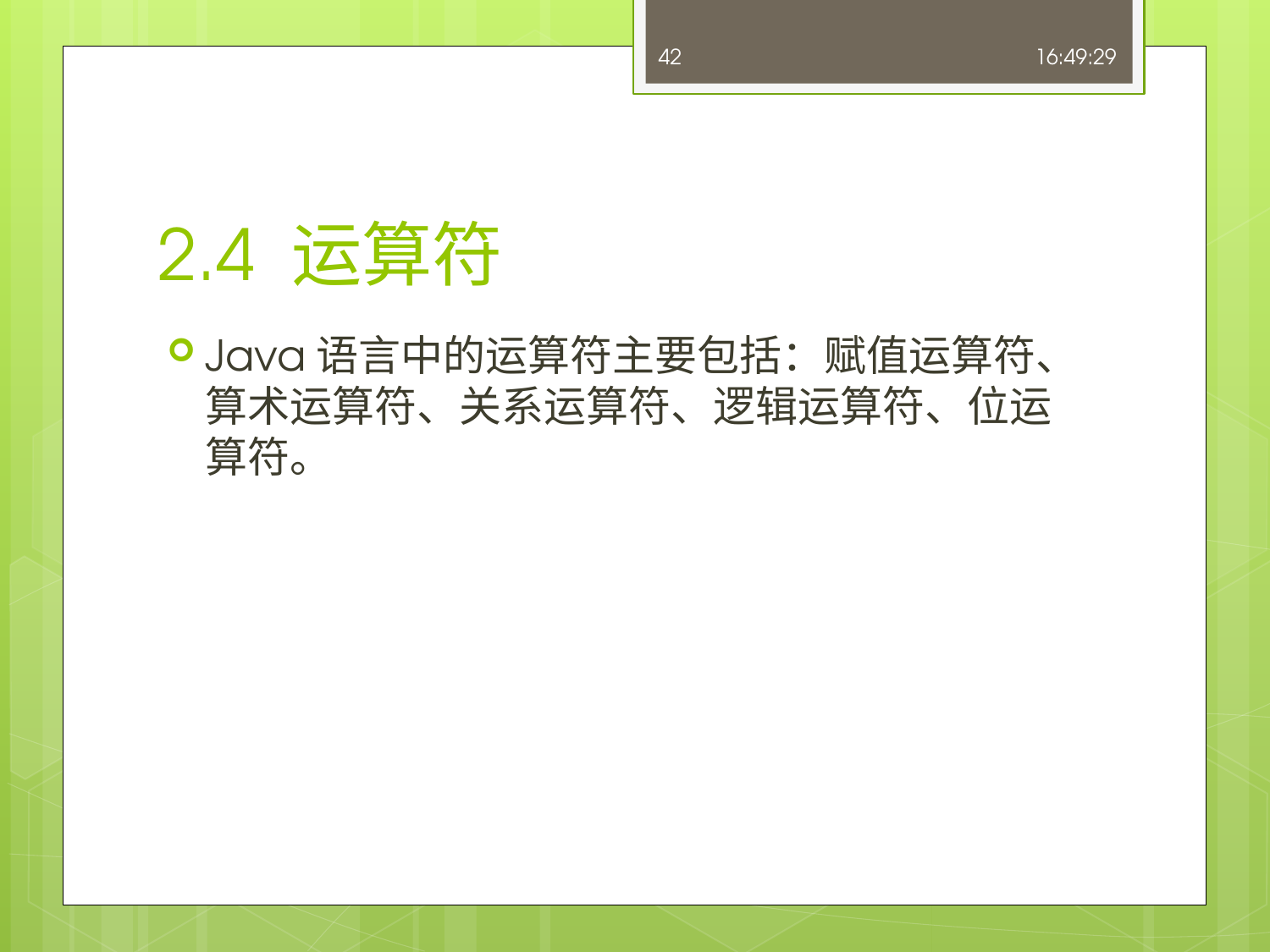

42
16:49:29
# 2.4 运算符
Java语言中的运算符主要包括：赋值运算符、算术运算符、关系运算符、逻辑运算符、位运算符。